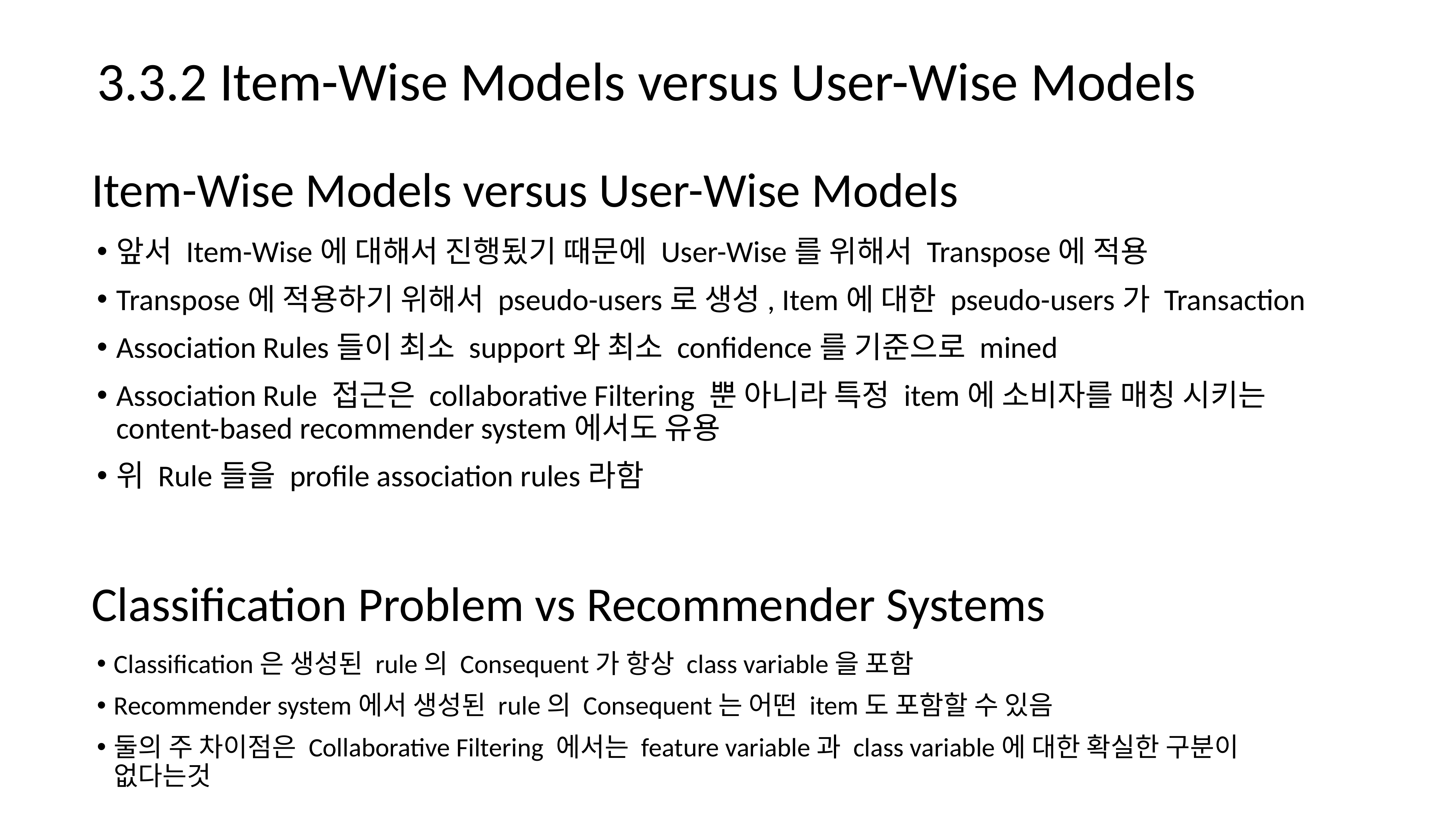

3.3.2 Item-Wise Models versus User-Wise Models
Item-Wise Models versus User-Wise Models
앞서 Item-Wise에 대해서 진행됬기 때문에 User-Wise를 위해서 Transpose에 적용
Transpose에 적용하기 위해서 pseudo-users로 생성, Item에 대한 pseudo-users가 Transaction
Association Rules들이 최소 support와 최소 confidence를 기준으로 mined
Association Rule 접근은 collaborative Filtering 뿐 아니라 특정 item에 소비자를 매칭 시키는 content-based recommender system에서도 유용
위 Rule들을 profile association rules라함
Classification Problem vs Recommender Systems
Classification은 생성된 rule의 Consequent가 항상 class variable을 포함
Recommender system에서 생성된 rule의 Consequent는 어떤 item도 포함할 수 있음
둘의 주 차이점은 Collaborative Filtering 에서는 feature variable과 class variable에 대한 확실한 구분이 없다는것